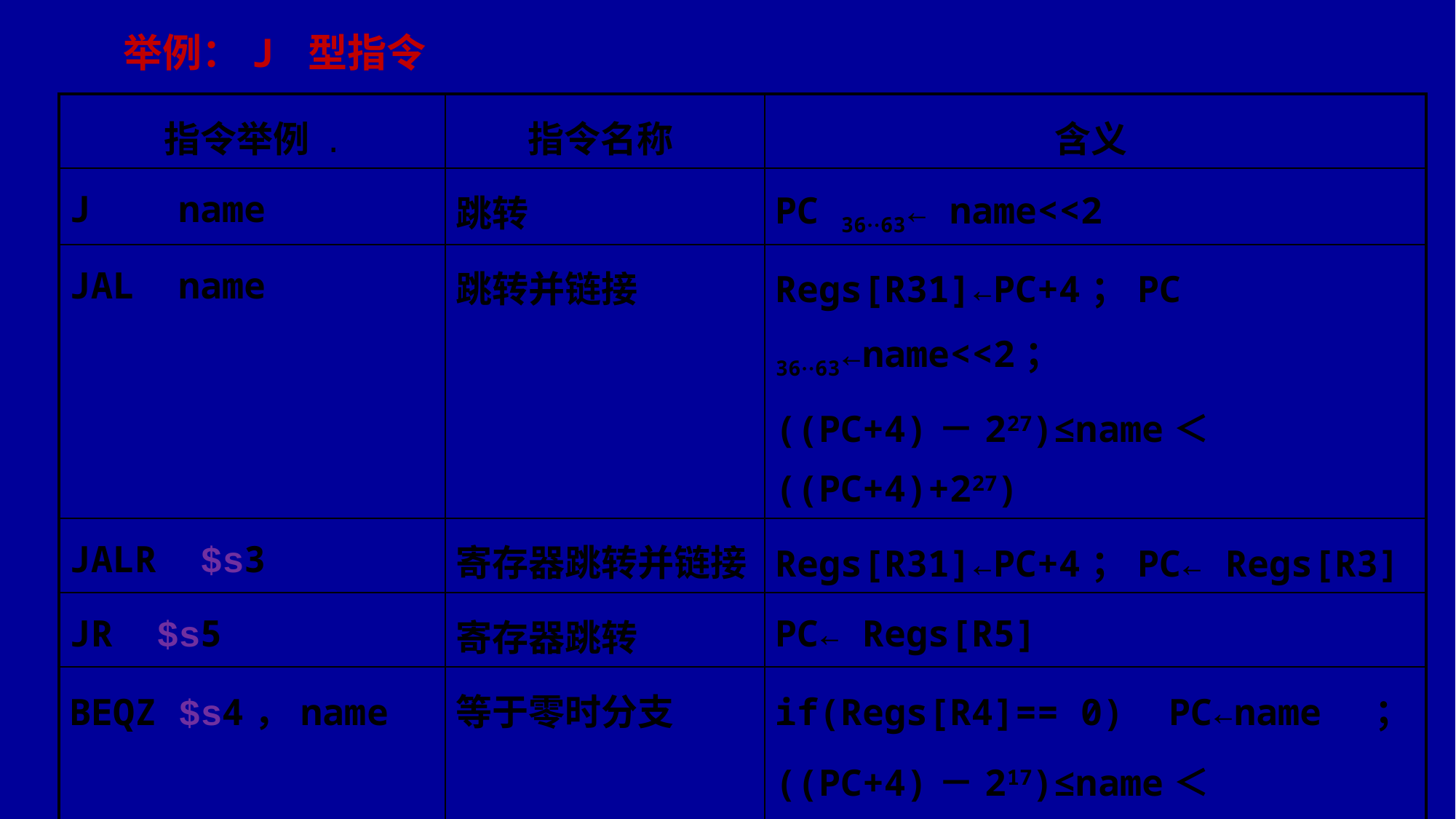

举例：J 型指令
| 指令举例 . | 指令名称 | 含义 |
| --- | --- | --- |
| J name | 跳转 | PC 36··63← name<<2 |
| JAL name | 跳转并链接 | Regs[R31]←PC+4；PC 36··63←name<<2； ((PC+4)－227)≤name＜((PC+4)+227) |
| JALR $s3 | 寄存器跳转并链接 | Regs[R31]←PC+4；PC← Regs[R3] |
| JR $s5 | 寄存器跳转 | PC← Regs[R5] |
| BEQZ $s4，name | 等于零时分支 | if(Regs[R4]== 0) PC←name ； ((PC+4)－217)≤name＜((PC+4)+217) |
| BNE $s3，$s4，name | 不相等时分支 | if(Regs[R3]!= Regs[R4]) PC←name ((PC+4)－217)≤name＜((PC+4)+217) |
| MOVZ $s1，$s2，$s3 | 等于零时移动 | if(Regs[R3]==0) Regs[R1]← Regs[R2] |